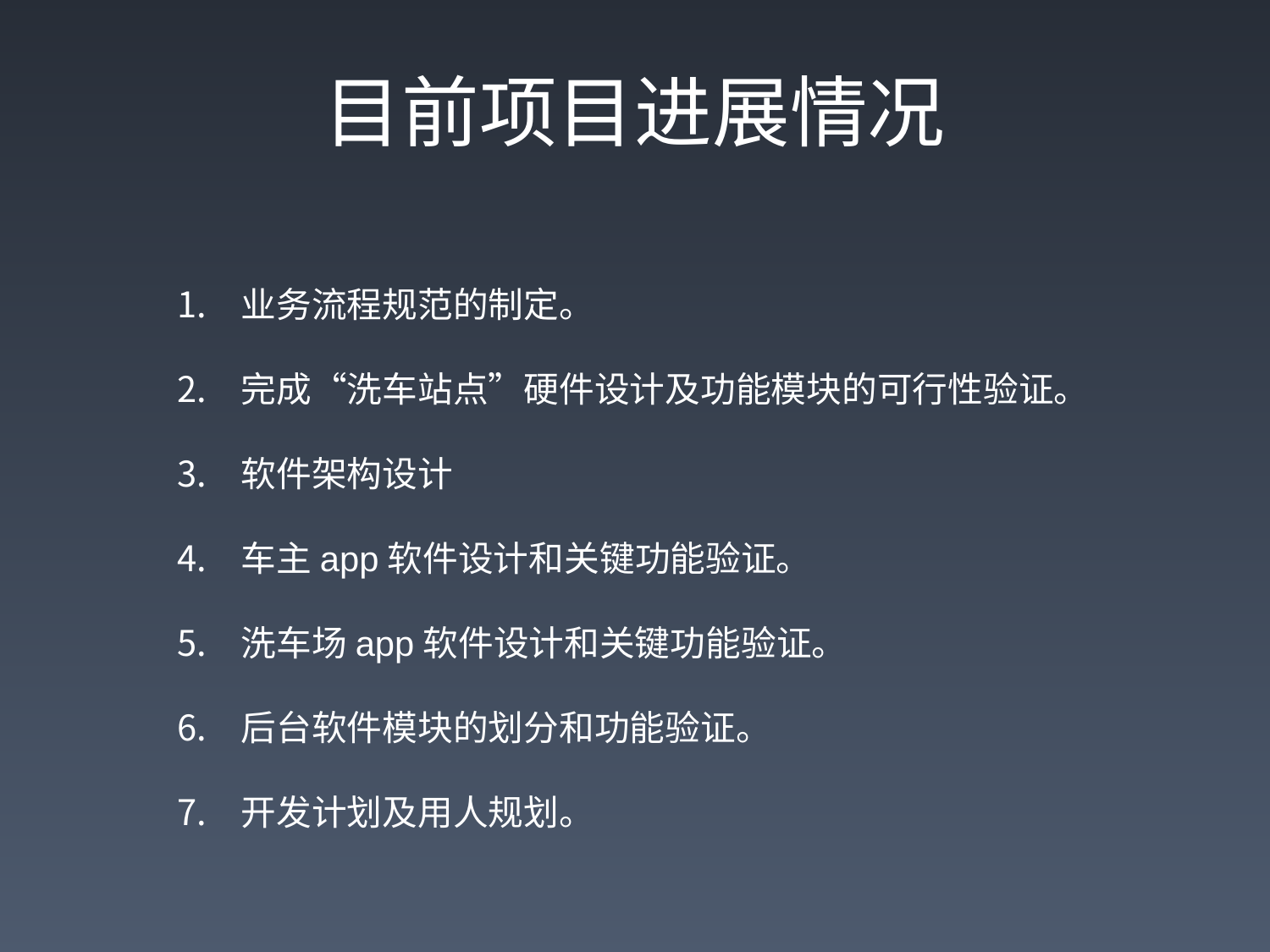

目前项目进展情况
业务流程规范的制定。

完成“洗车站点”硬件设计及功能模块的可行性验证。

软件架构设计

车主app软件设计和关键功能验证。

洗车场app软件设计和关键功能验证。

后台软件模块的划分和功能验证。

开发计划及用人规划。